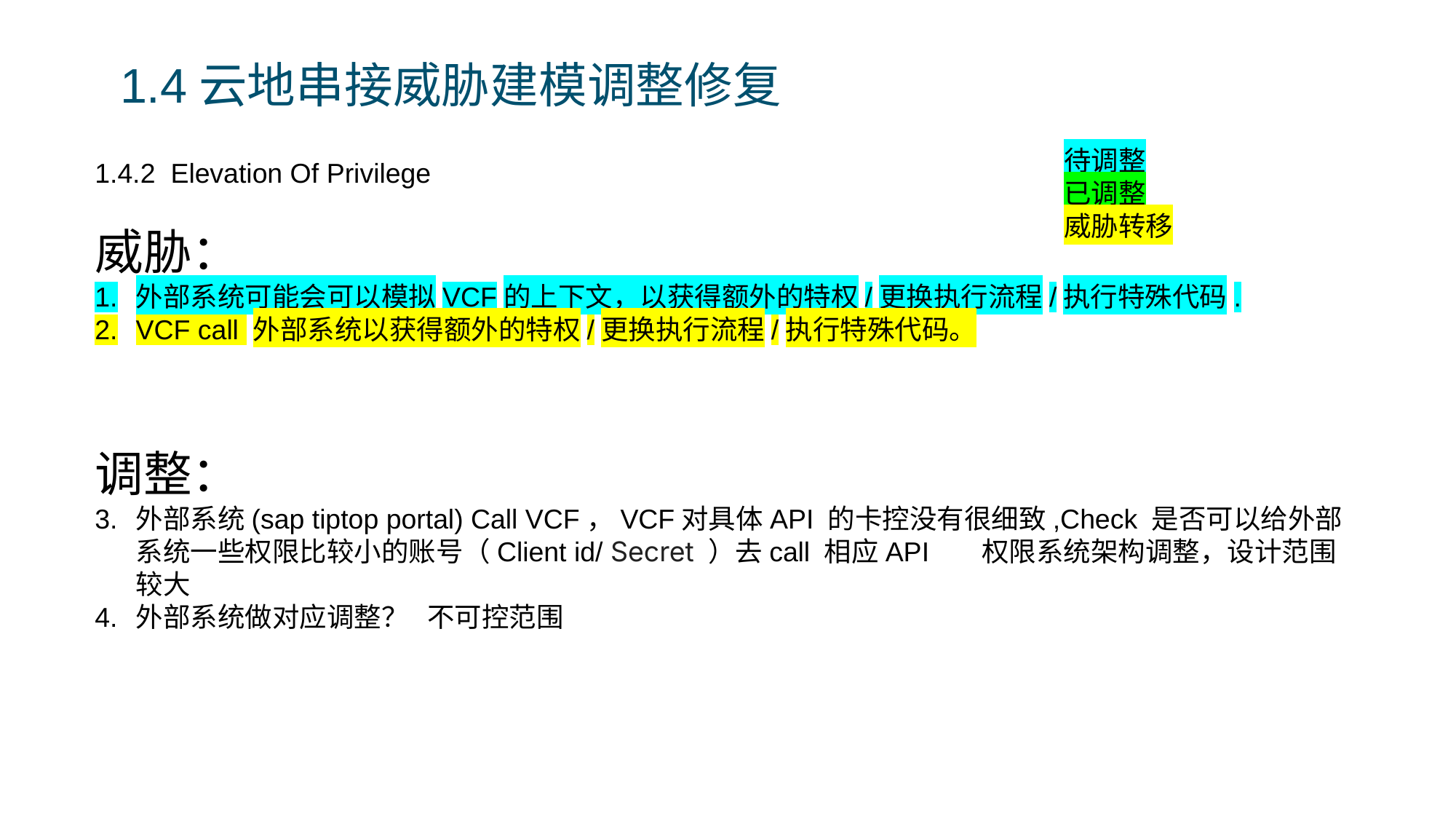

# 1.4云地串接威胁建模调整修复
待调整
已调整
威胁转移
1.4.2  Elevation Of Privilege

威胁：
外部系统可能会可以模拟VCF的上下文，以获得额外的特权/更换执行流程/执行特殊代码.
VCF call 外部系统以获得额外的特权/更换执行流程/执行特殊代码。

调整：
外部系统(sap tiptop portal) Call VCF，VCF对具体API 的卡控没有很细致,Check 是否可以给外部系统一些权限比较小的账号（Client id/ Secret ）去call 相应API      权限系统架构调整，设计范围较大
外部系统做对应调整？   不可控范围

10